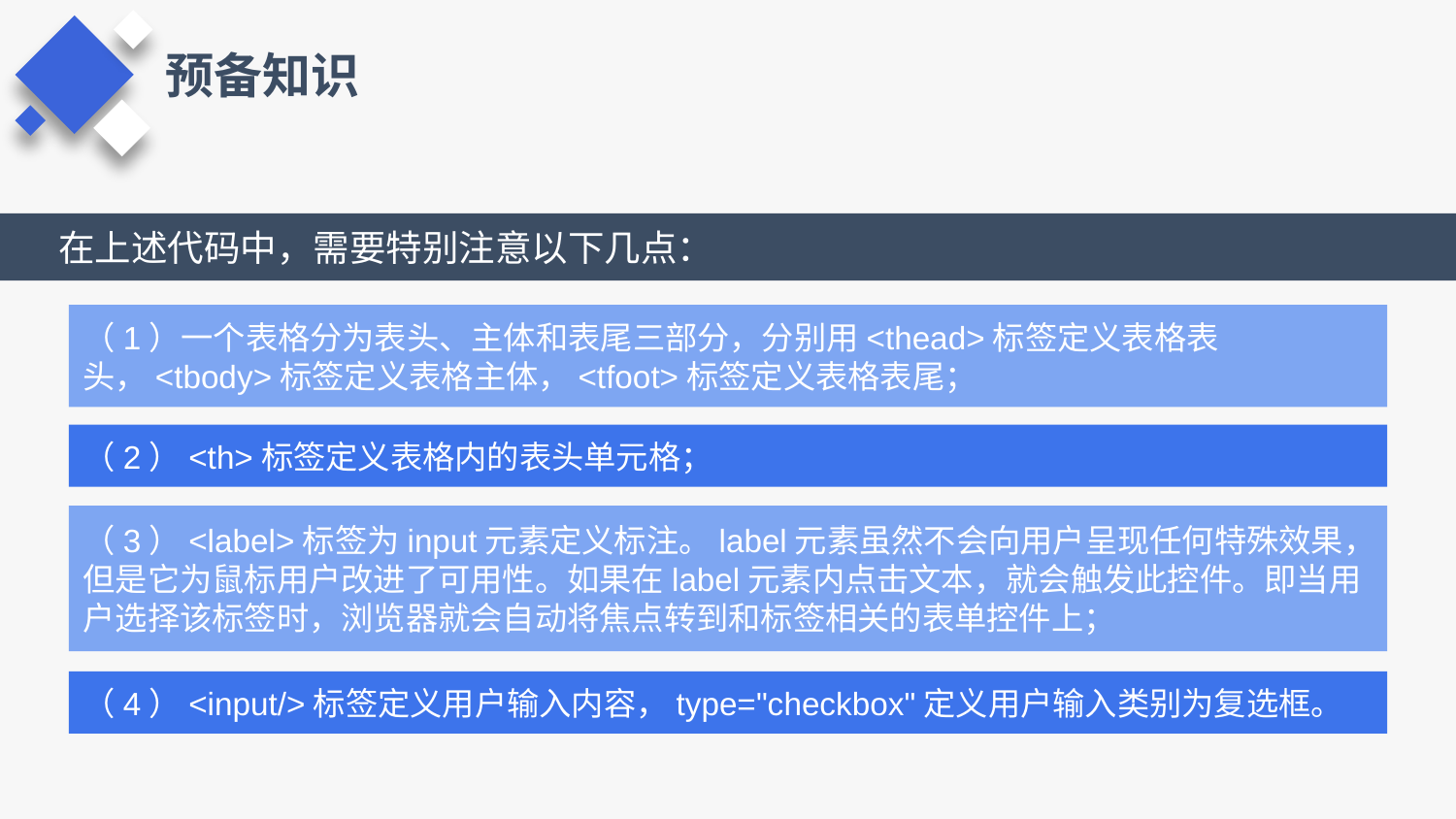

预备知识

在上述代码中，需要特别注意以下几点：
（1）一个表格分为表头、主体和表尾三部分，分别用<thead>标签定义表格表头，<tbody>标签定义表格主体，<tfoot>标签定义表格表尾；
（2）<th>标签定义表格内的表头单元格；
（3）<label>标签为input元素定义标注。label元素虽然不会向用户呈现任何特殊效果，但是它为鼠标用户改进了可用性。如果在label元素内点击文本，就会触发此控件。即当用户选择该标签时，浏览器就会自动将焦点转到和标签相关的表单控件上；
（4）<input/>标签定义用户输入内容，type="checkbox"定义用户输入类别为复选框。